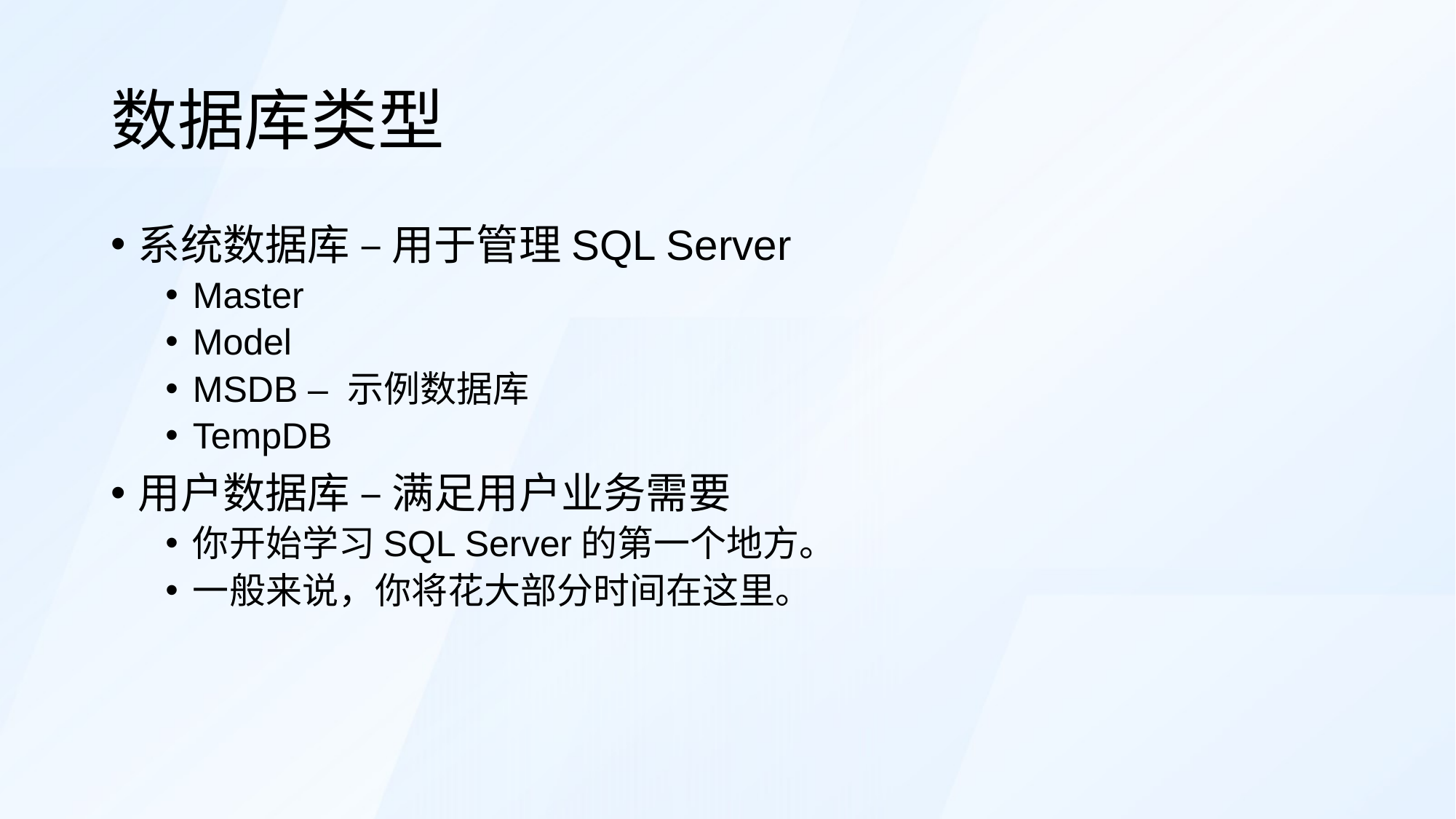

# 数据库类型
系统数据库 – 用于管理SQL Server
Master
Model
MSDB – 示例数据库
TempDB
用户数据库 – 满足用户业务需要
你开始学习SQL Server的第一个地方。
一般来说，你将花大部分时间在这里。